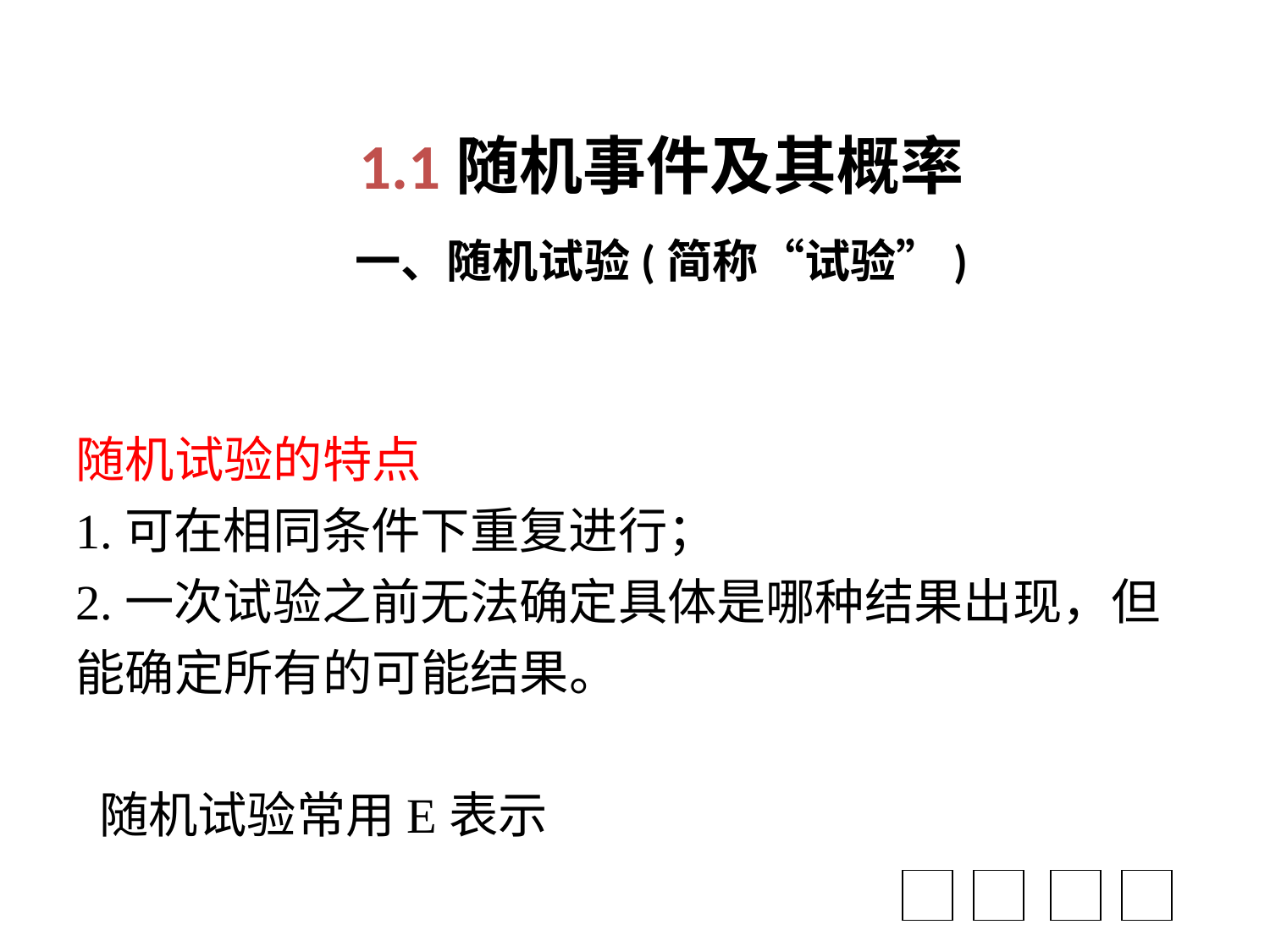

# 1.1随机事件及其概率 一、随机试验(简称“试验”)

随机试验的特点
1.可在相同条件下重复进行；
2.一次试验之前无法确定具体是哪种结果出现，但能确定所有的可能结果。

 随机试验常用E表示